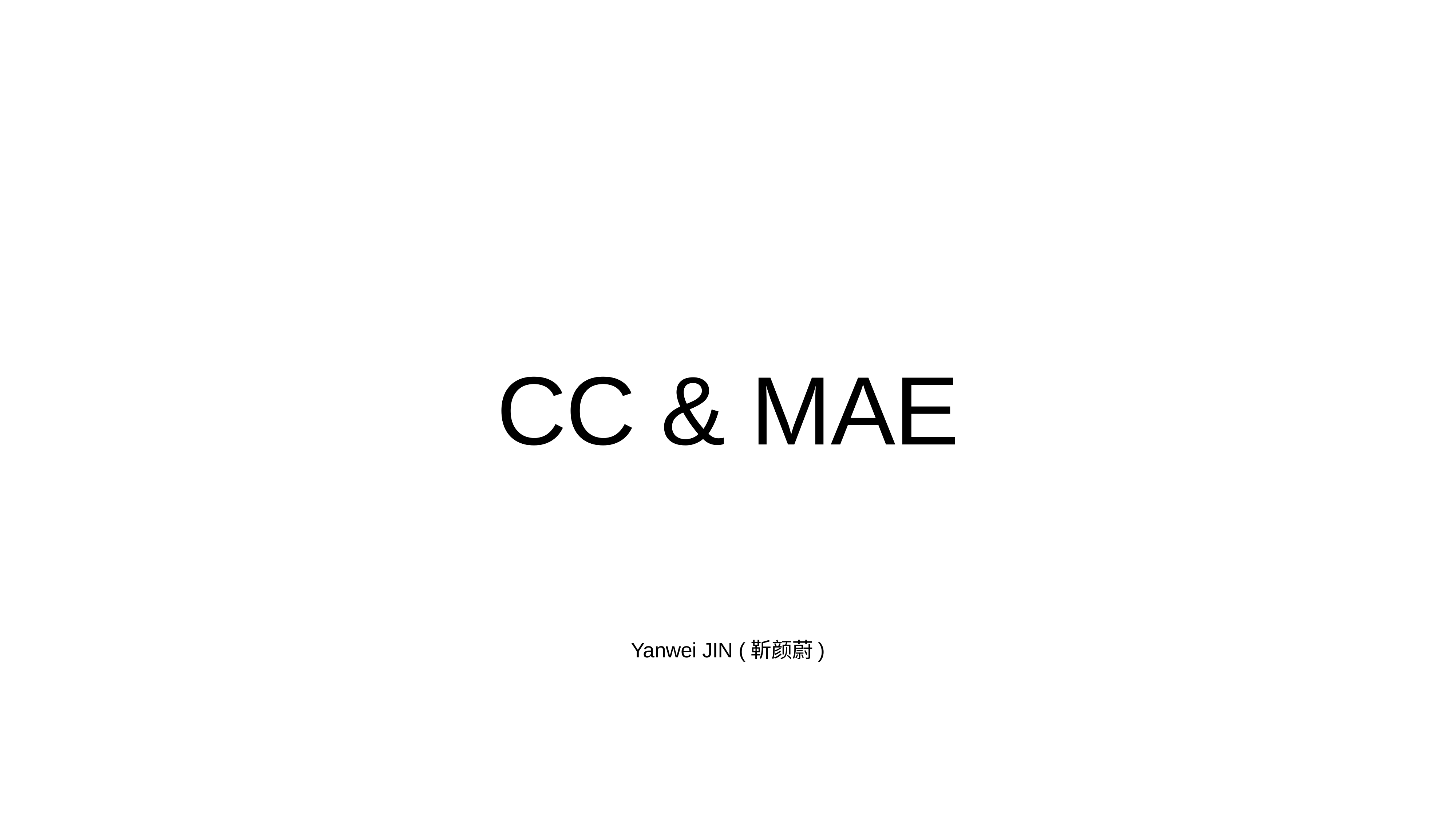

# CC & MAE
Yanwei JIN (靳颜蔚)